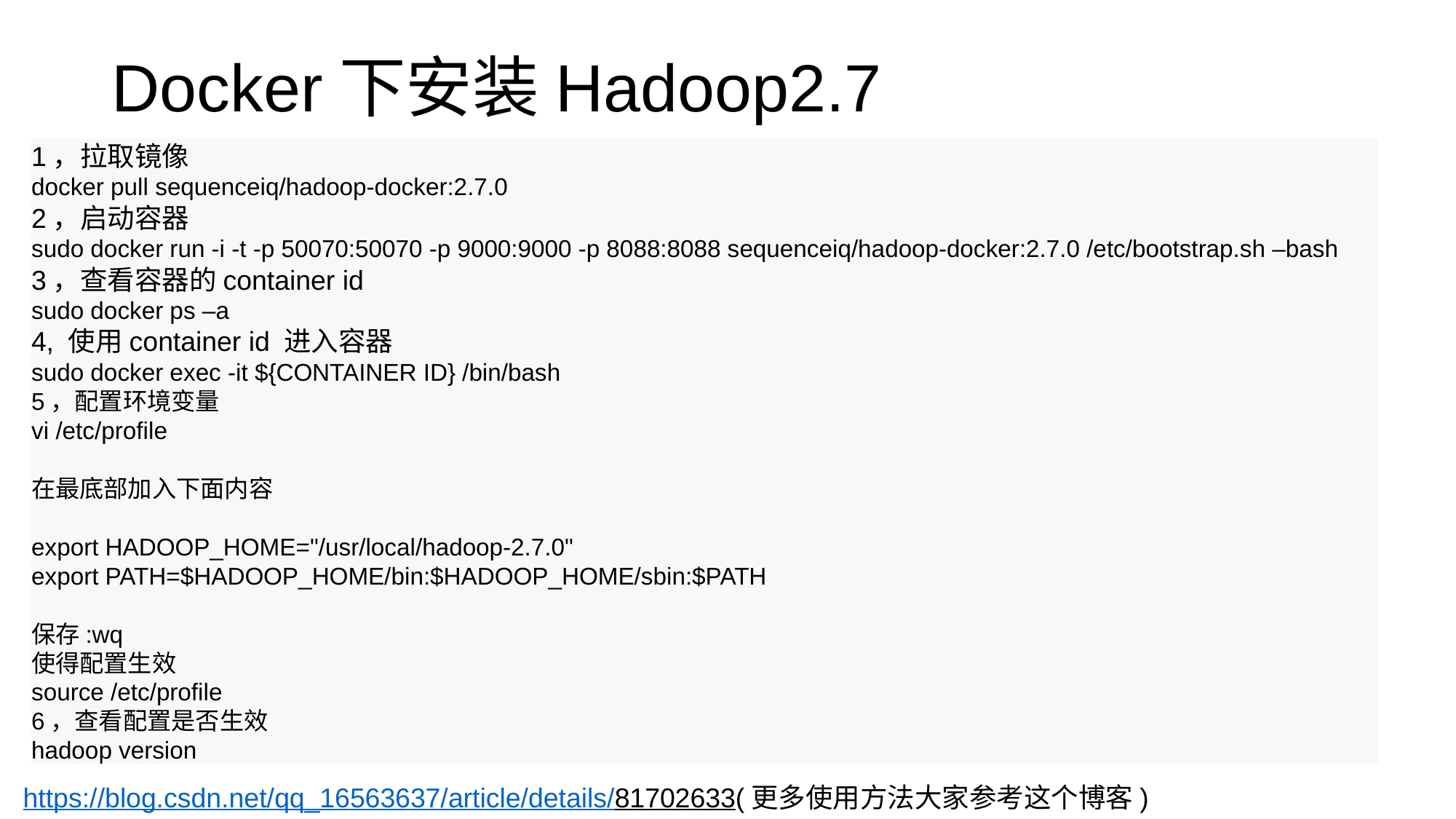

# Docker下安装Hadoop2.7
1，拉取镜像
docker pull sequenceiq/hadoop-docker:2.7.0
2，启动容器
sudo docker run -i -t -p 50070:50070 -p 9000:9000 -p 8088:8088 sequenceiq/hadoop-docker:2.7.0 /etc/bootstrap.sh –bash
3，查看容器的container id
sudo docker ps –a
4, 使用container id 进入容器
sudo docker exec -it ${CONTAINER ID} /bin/bash
5，配置环境变量
vi /etc/profile

在最底部加入下面内容

export HADOOP_HOME="/usr/local/hadoop-2.7.0"
export PATH=$HADOOP_HOME/bin:$HADOOP_HOME/sbin:$PATH

保存:wq
使得配置生效
source /etc/profile
6，查看配置是否生效
hadoop version
https://blog.csdn.net/qq_16563637/article/details/81702633(更多使用方法大家参考这个博客)